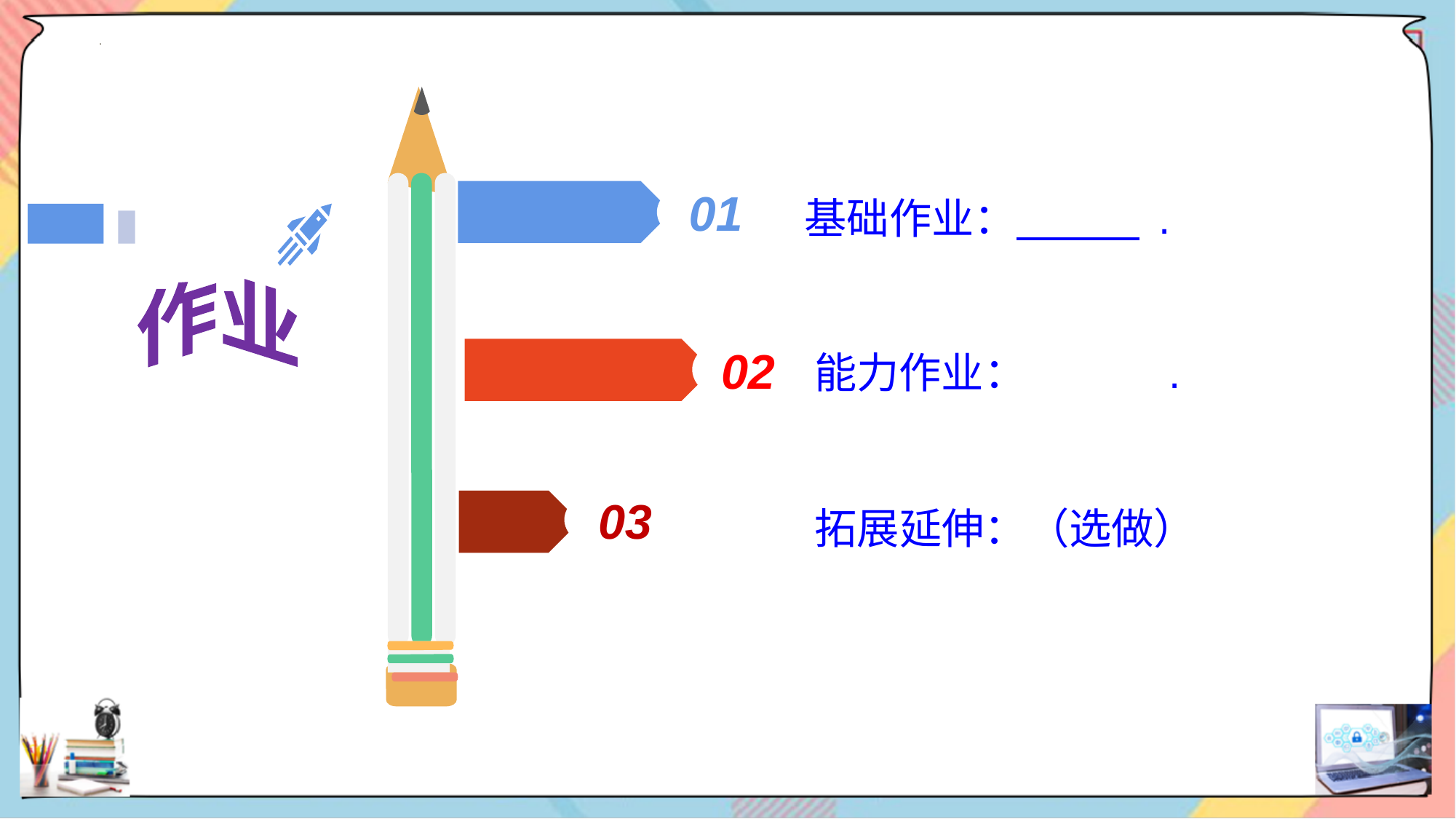

01
     基础作业：              .

作业
   能力作业：              .
02

03
拓展延伸：（选做）